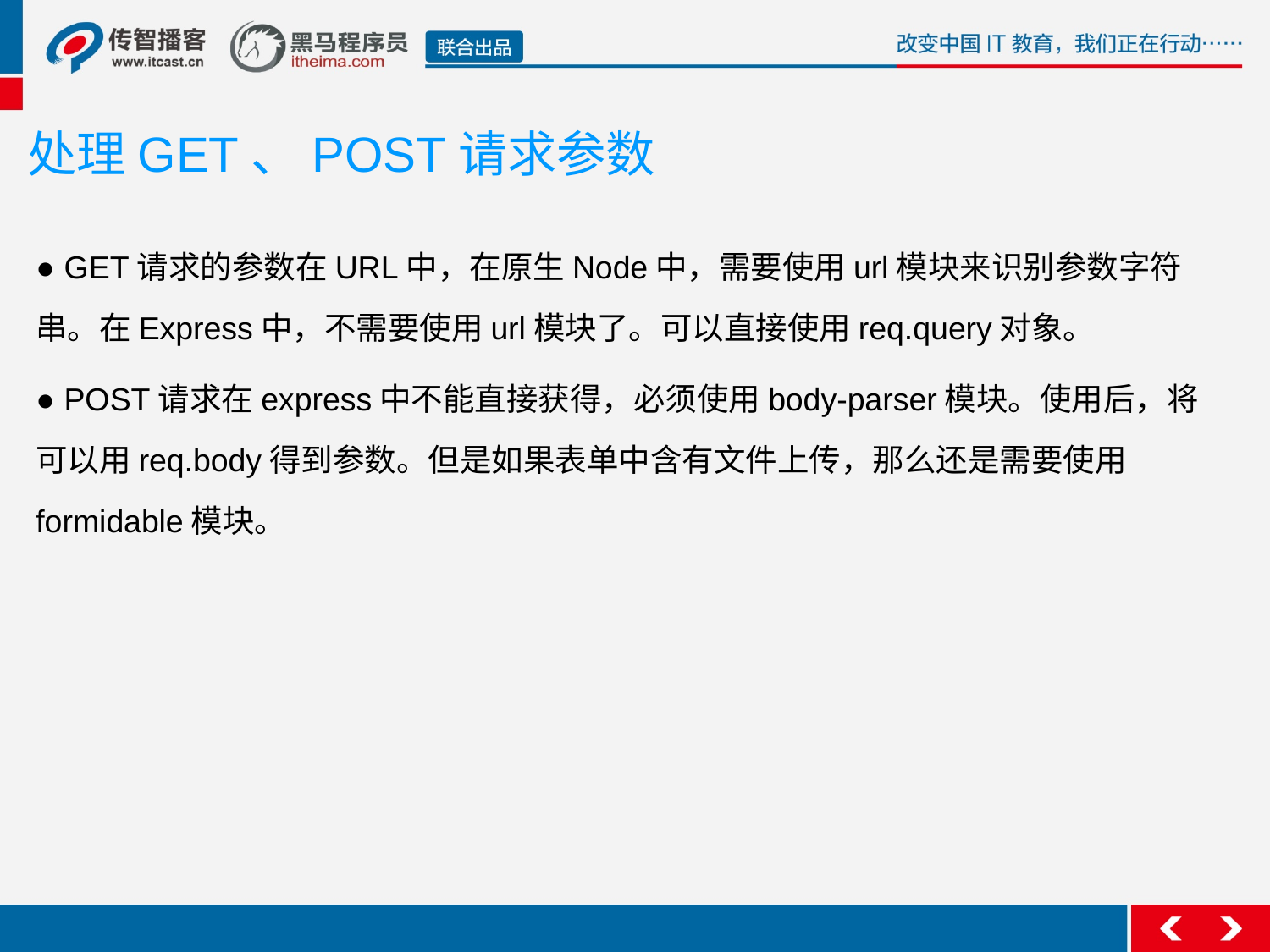

处理GET、POST请求参数
● GET请求的参数在URL中，在原生Node中，需要使用url模块来识别参数字符串。在Express中，不需要使用url模块了。可以直接使用req.query对象。
● POST请求在express中不能直接获得，必须使用body-parser模块。使用后，将可以用req.body得到参数。但是如果表单中含有文件上传，那么还是需要使用formidable模块。